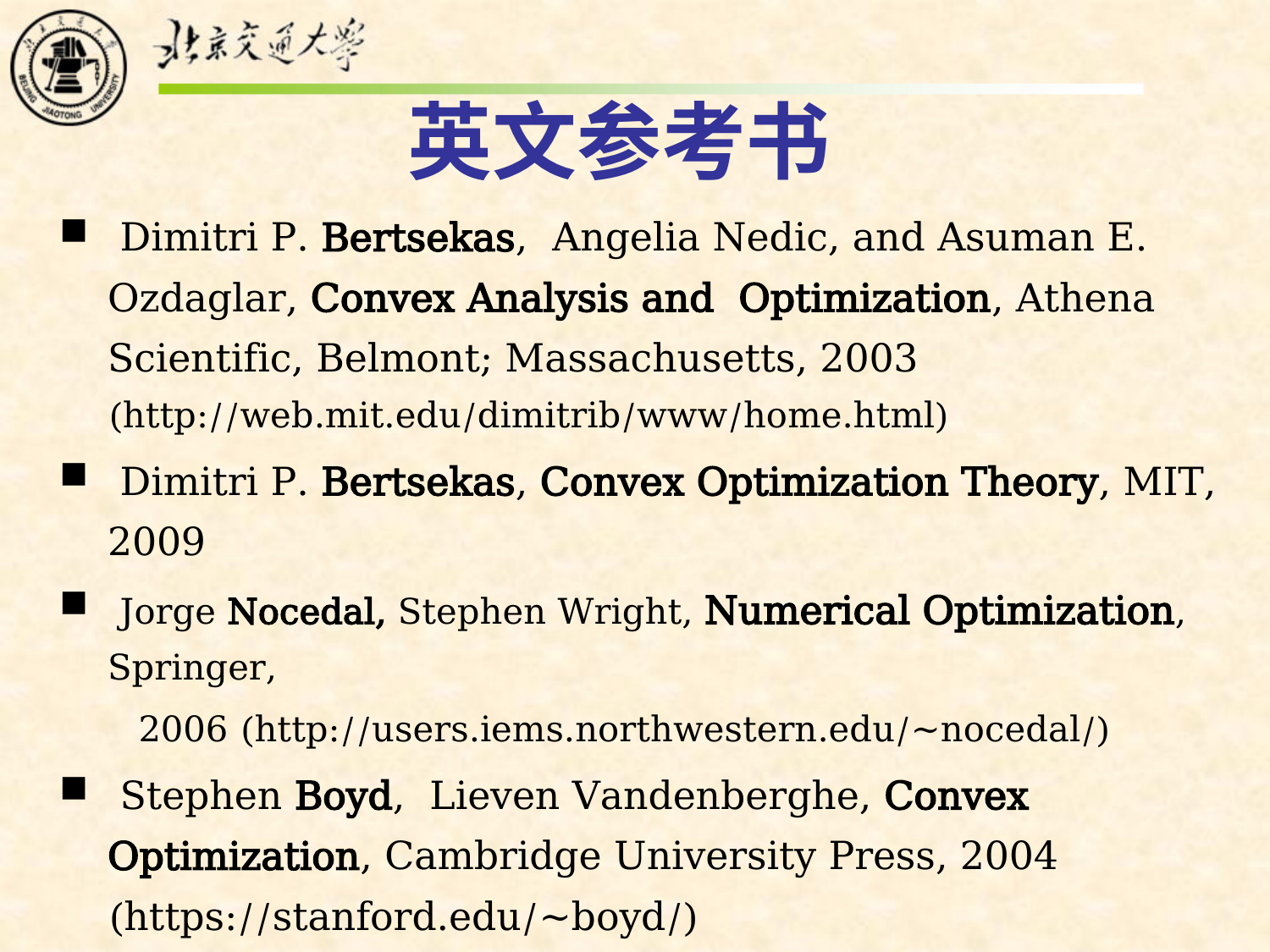

# 英文参考书
 Dimitri P. Bertsekas,  Angelia Nedic, and Asuman E. Ozdaglar, Convex Analysis and  Optimization, Athena Scientific, Belmont; Massachusetts, 2003 (http://web.mit.edu/dimitrib/www/home.html)
 Dimitri P. Bertsekas, Convex Optimization Theory, MIT, 2009
 Jorge Nocedal, Stephen Wright, Numerical Optimization, Springer,
       2006 (http://users.iems.northwestern.edu/~nocedal/)
 Stephen Boyd,  Lieven Vandenberghe, Convex Optimization, Cambridge University Press, 2004 (https://stanford.edu/~boyd/)
 R. T. Rockafellar and R. J-B. Wets, Variational Analysis, Springer, 1997
 R. T. Rockafellar, Convex Analysis, Princeton University Press,  1970
   (https://sites.math.washington.edu/~rtr/mypage.html)